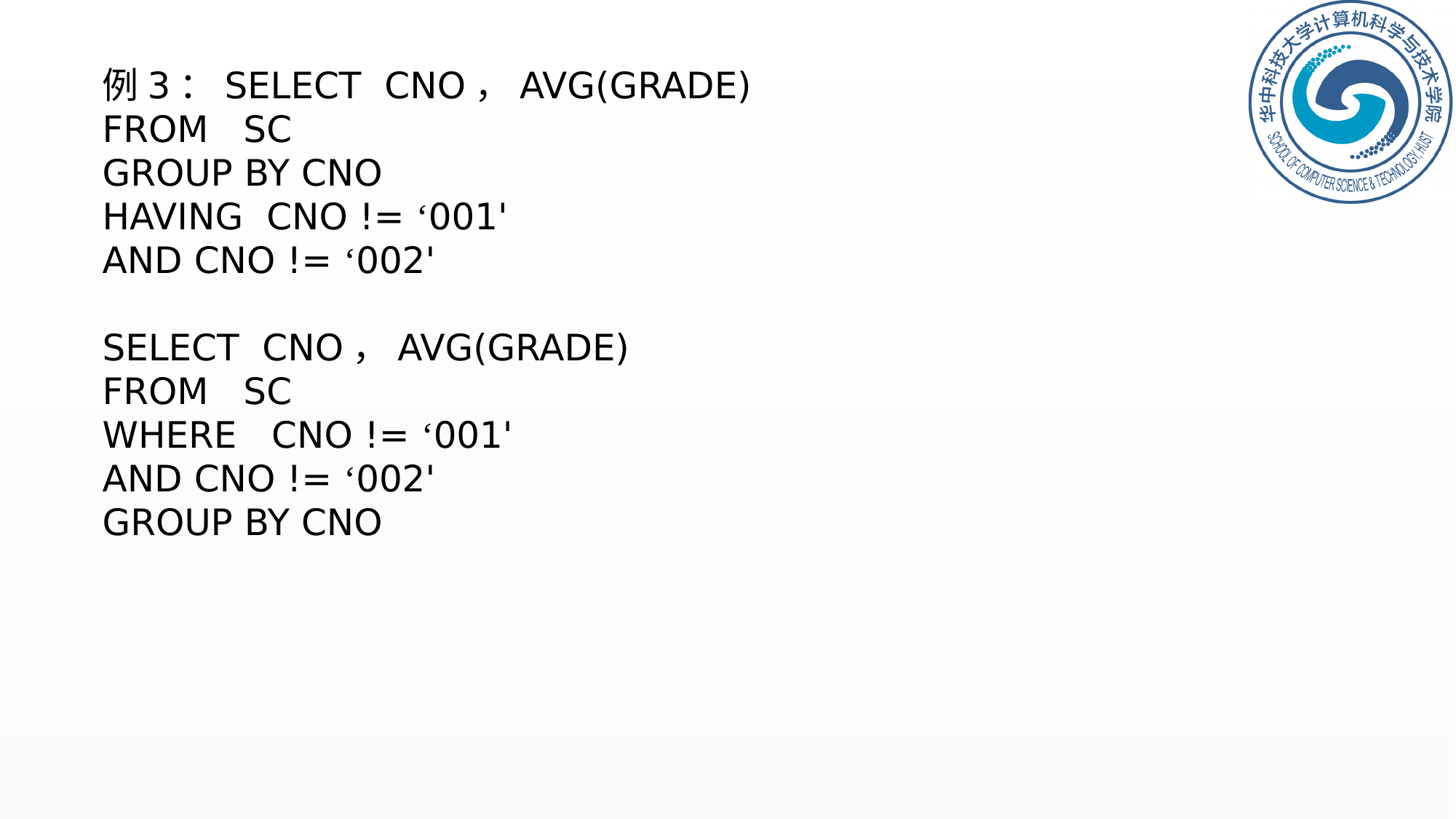

例3：SELECT  CNO，AVG(GRADE)
FROM   SC
GROUP BY CNO
HAVING  CNO != ‘001'
AND CNO != ‘002'

SELECT  CNO，AVG(GRADE)
FROM   SC
WHERE   CNO != ‘001'
AND CNO != ‘002'
GROUP BY CNO